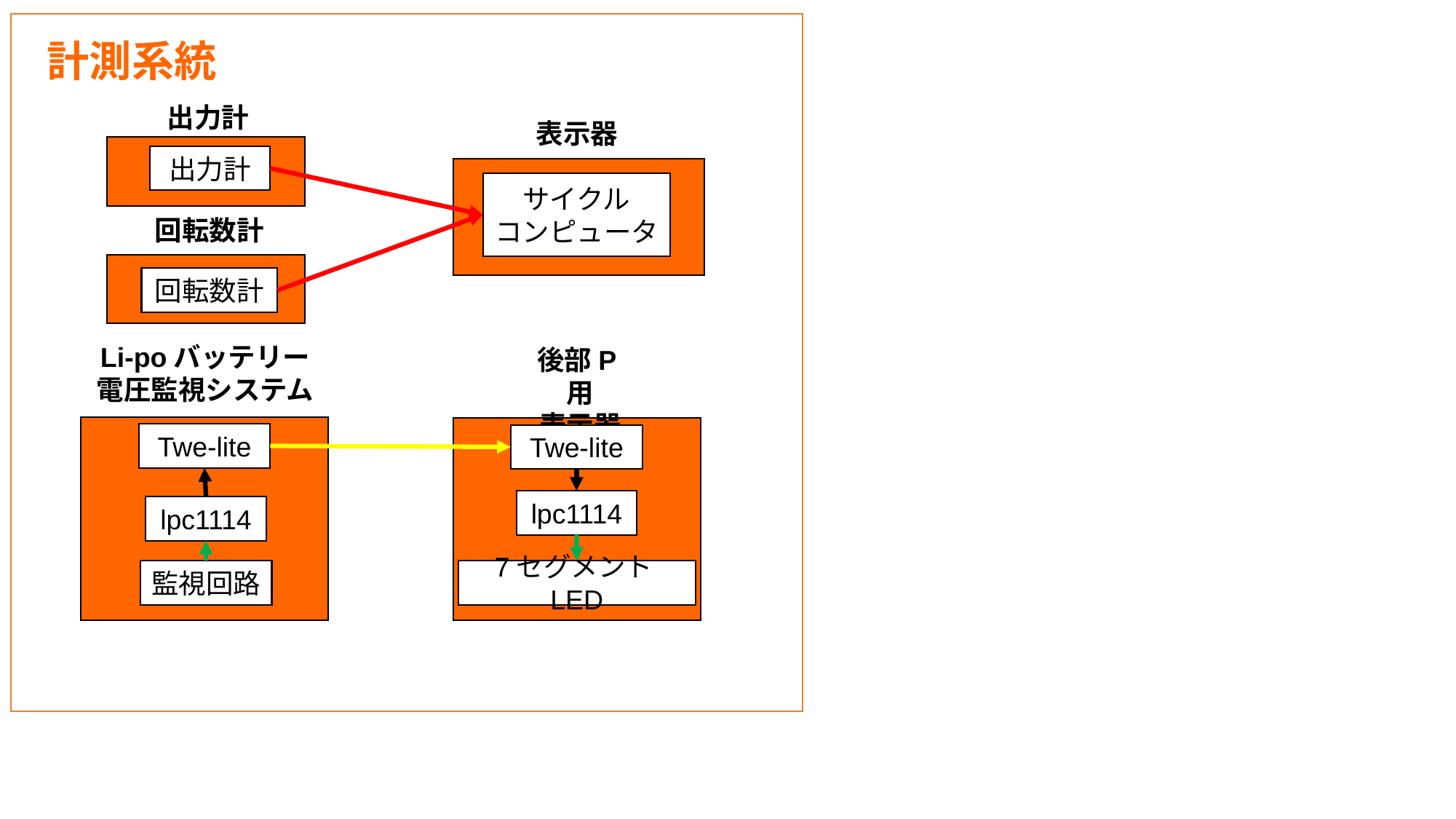

計測系統
出力計
表示器

出力計

サイクル
コンピュータ
回転数計

回転数計
Li-poバッテリー
電圧監視システム
後部P用
表示器

Twe-lite
Twe-lite
lpc1114
lpc1114
7セグメントLED
監視回路